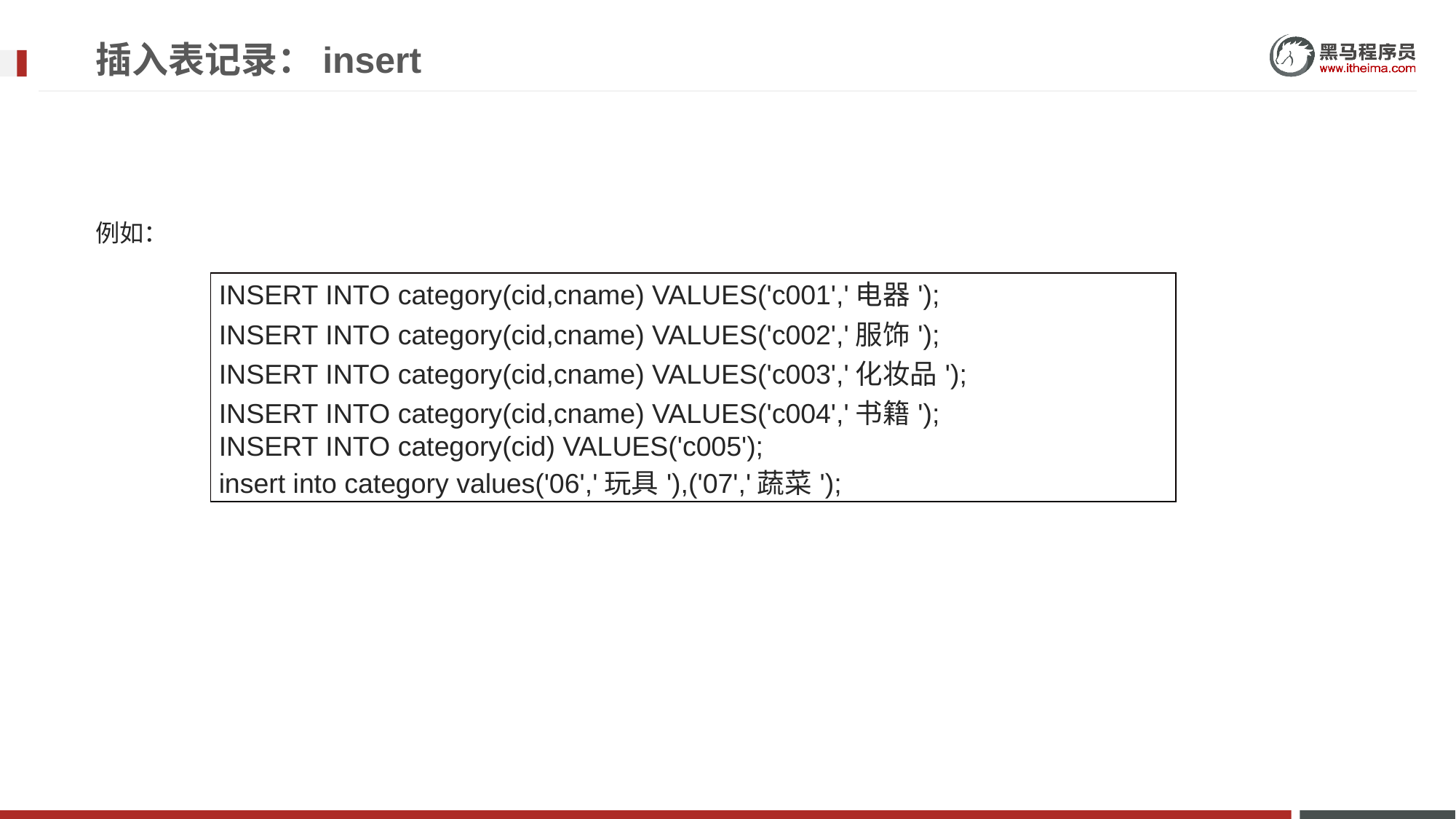

# 插入表记录：insert
例如：
| INSERT INTO category(cid,cname) VALUES('c001','电器'); INSERT INTO category(cid,cname) VALUES('c002','服饰'); INSERT INTO category(cid,cname) VALUES('c003','化妆品'); INSERT INTO category(cid,cname) VALUES('c004','书籍'); INSERT INTO category(cid) VALUES('c005'); insert into category values('06','玩具'),('07','蔬菜'); |
| --- |